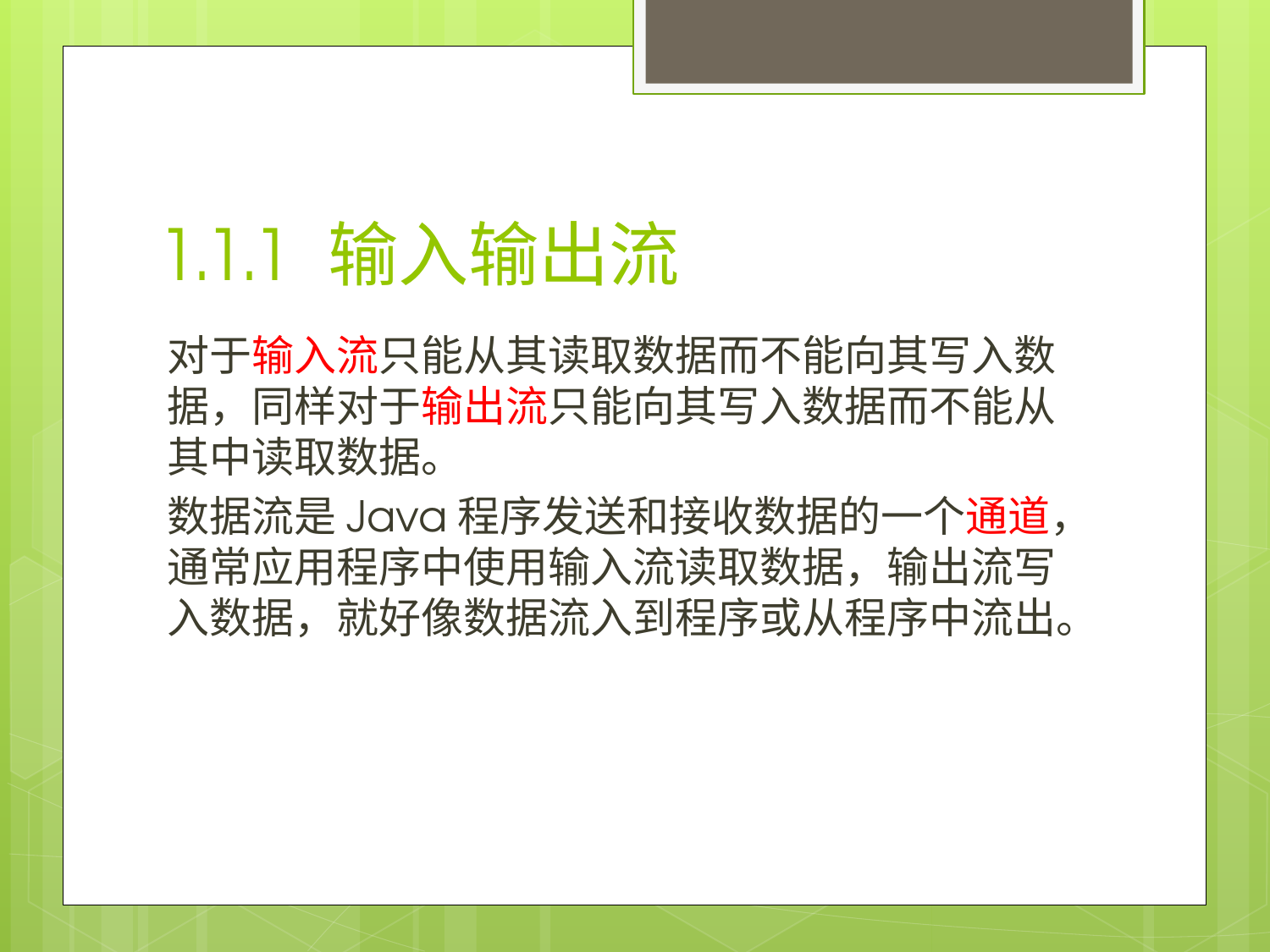

# 1.1.1 输入输出流
对于输入流只能从其读取数据而不能向其写入数据，同样对于输出流只能向其写入数据而不能从其中读取数据。
数据流是Java程序发送和接收数据的一个通道，通常应用程序中使用输入流读取数据，输出流写入数据，就好像数据流入到程序或从程序中流出。